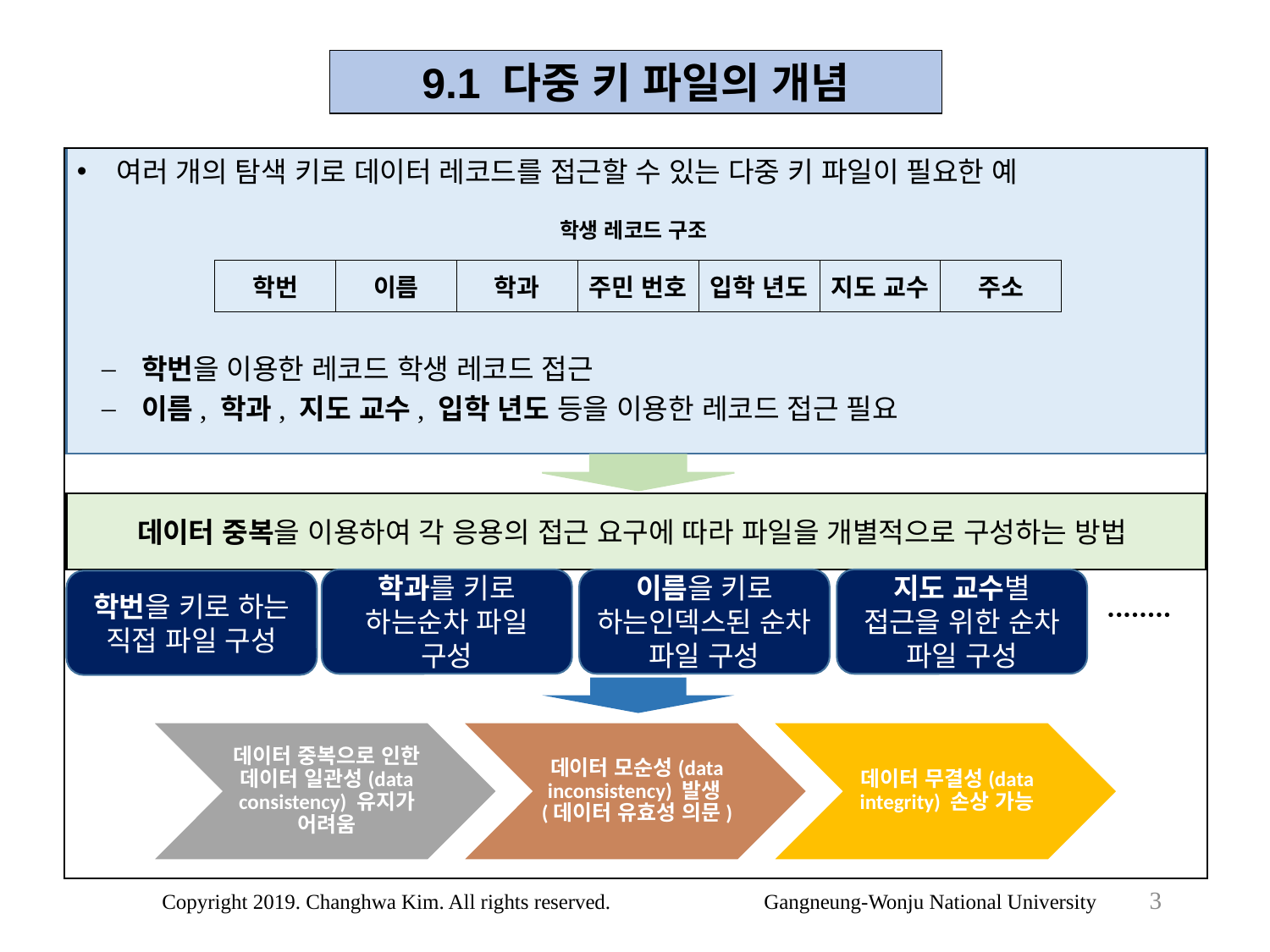

9.1 다중 키 파일의 개념
여러 개의 탐색 키로 데이터 레코드를 접근할 수 있는 다중 키 파일이 필요한 예

학번을 이용한 레코드 학생 레코드 접근
이름, 학과, 지도 교수, 입학 년도 등을 이용한 레코드 접근 필요

학생 레코드 구조
| 학번 | 이름 | 학과 | 주민 번호 | 입학 년도 | 지도 교수 | 주소 |
| --- | --- | --- | --- | --- | --- | --- |

데이터 중복으로 인한 데이터 일관성(data consistency) 유지가 어려움
데이터 모순성(data inconsistency) 발생(데이터 유효성 의문)
데이터 무결성(data integrity) 손상 가능
데이터 중복을 이용하여 각 응용의 접근 요구에 따라 파일을 개별적으로 구성하는 방법
학과를 키로 하는순차 파일 구성
이름을 키로 하는인덱스된 순차 파일 구성
지도 교수별 접근을 위한 순차 파일 구성
학번을 키로 하는 직접 파일 구성
········

3
Copyright 2019. Changhwa Kim. All rights reserved.                             Gangneung-Wonju National University